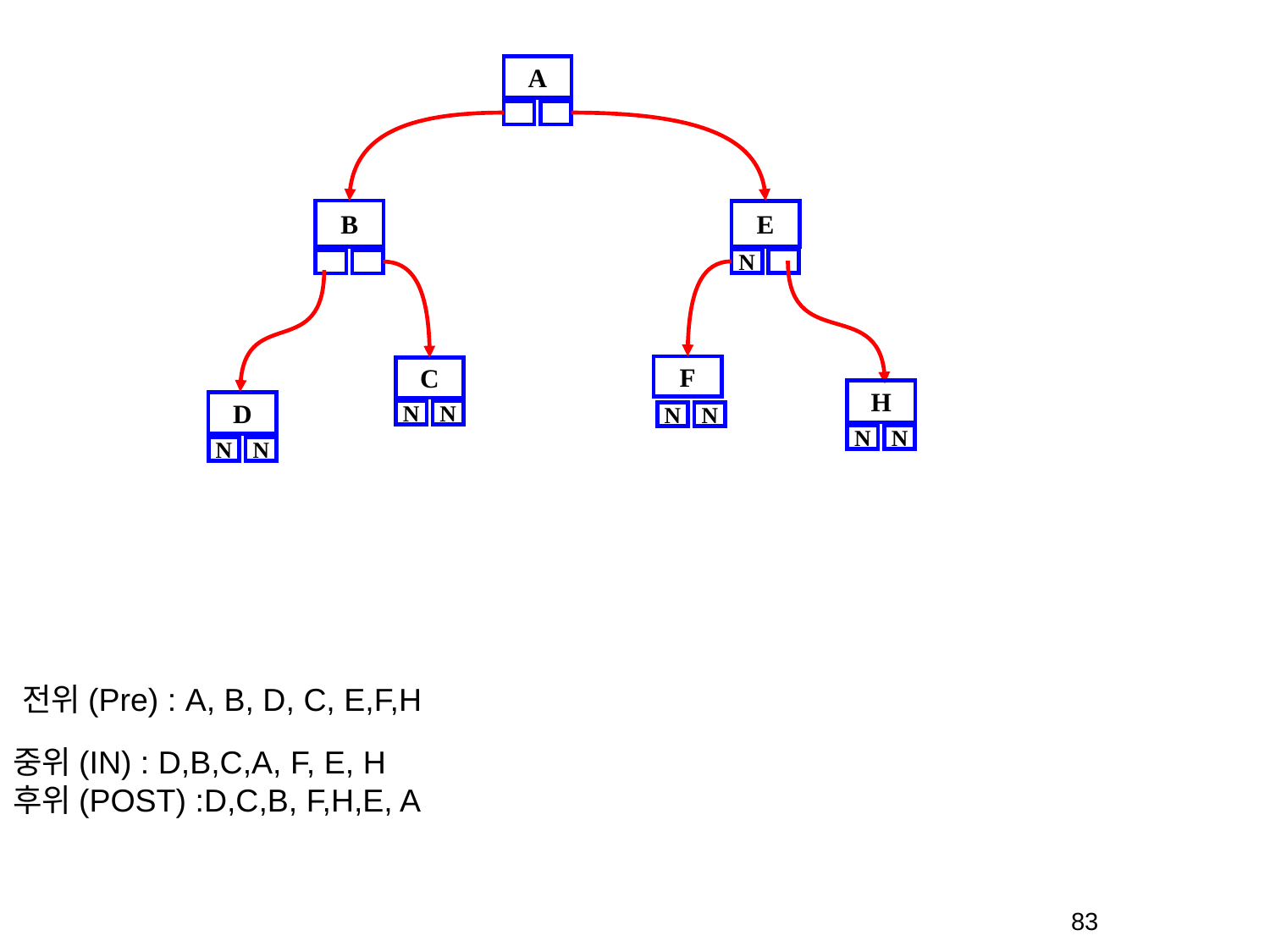

A

B
E
N

F
C
H
D
N
N
N
N
N
N
N
N
전위(Pre) : A, B, D, C, E,F,H
중위(IN) : D,B,C,A, F, E, H
후위(POST) :D,C,B, F,H,E, A
83